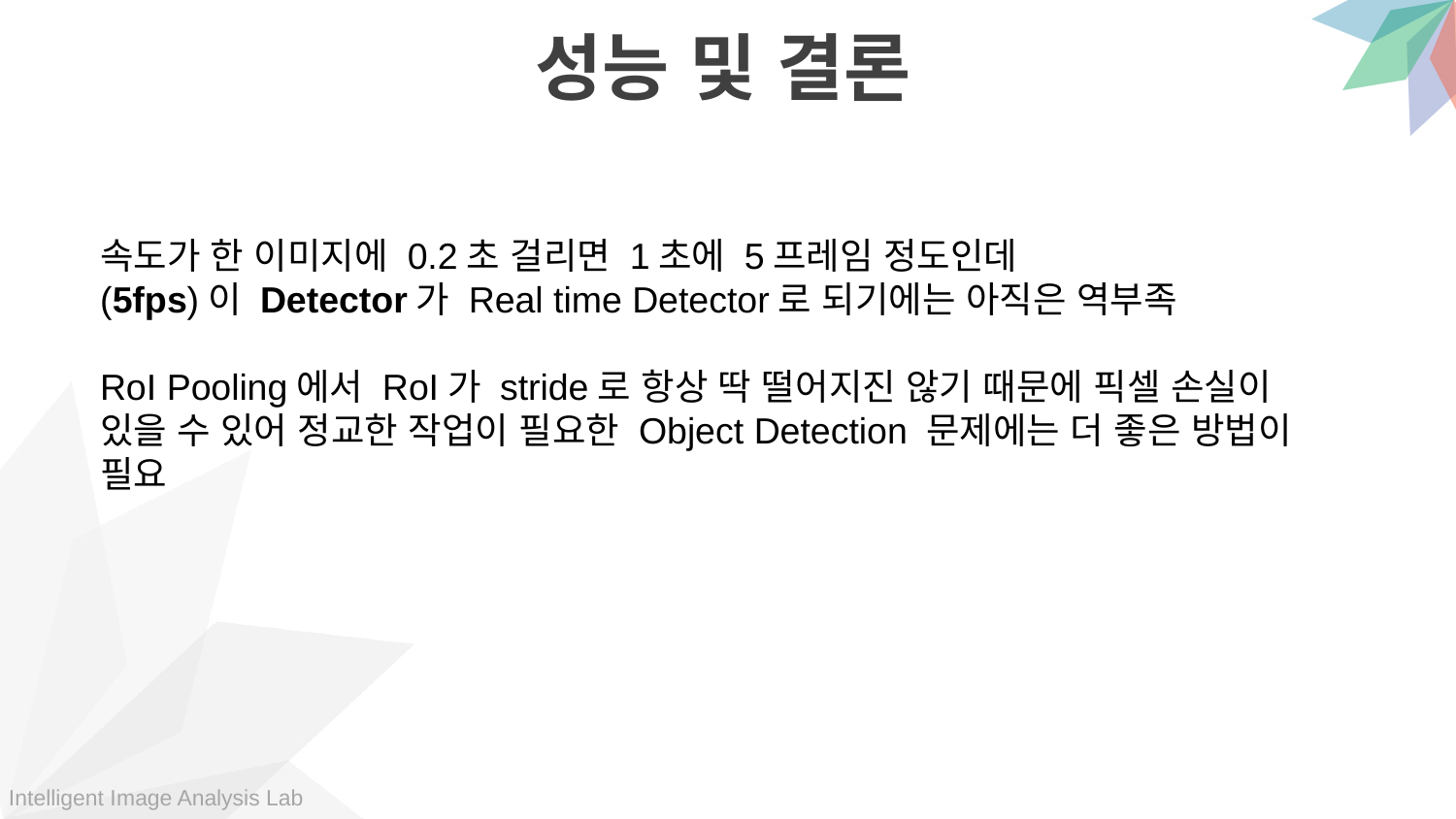

성능 및 결론
속도가 한 이미지에 0.2초 걸리면 1초에 5프레임 정도인데
(5fps)이 Detector가 Real time Detector로 되기에는 아직은 역부족

RoI Pooling에서 RoI가 stride로 항상 딱 떨어지진 않기 때문에 픽셀 손실이 있을 수 있어 정교한 작업이 필요한 Object Detection 문제에는 더 좋은 방법이 필요